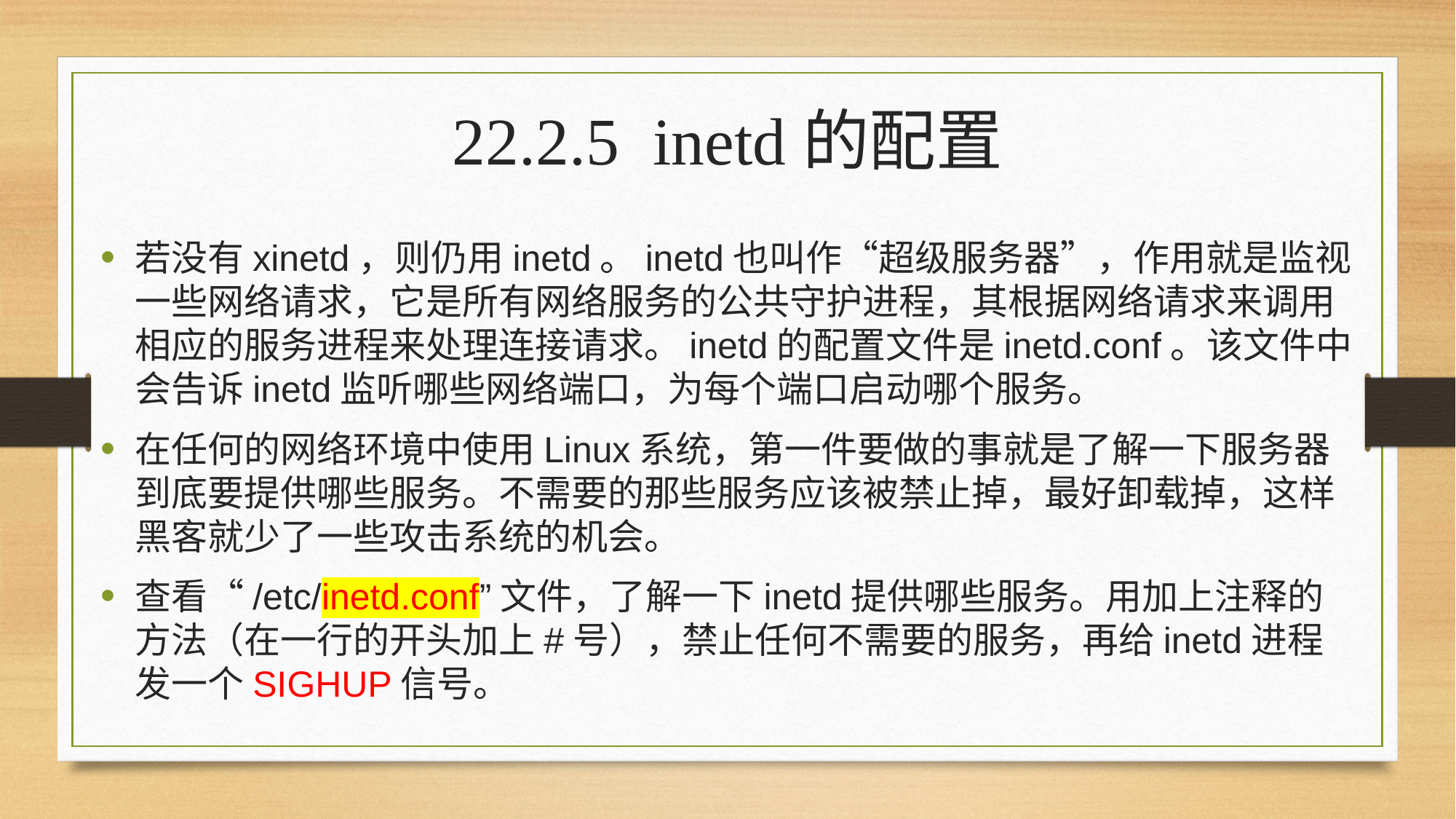

# 22.2.5  inetd的配置
若没有xinetd，则仍用inetd。inetd也叫作“超级服务器”，作用就是监视一些网络请求，它是所有网络服务的公共守护进程，其根据网络请求来调用相应的服务进程来处理连接请求。inetd的配置文件是inetd.conf。该文件中会告诉inetd监听哪些网络端口，为每个端口启动哪个服务。
在任何的网络环境中使用Linux系统，第一件要做的事就是了解一下服务器到底要提供哪些服务。不需要的那些服务应该被禁止掉，最好卸载掉，这样黑客就少了一些攻击系统的机会。
查看“/etc/inetd.conf”文件，了解一下inetd提供哪些服务。用加上注释的方法（在一行的开头加上#号），禁止任何不需要的服务，再给inetd进程发一个SIGHUP信号。